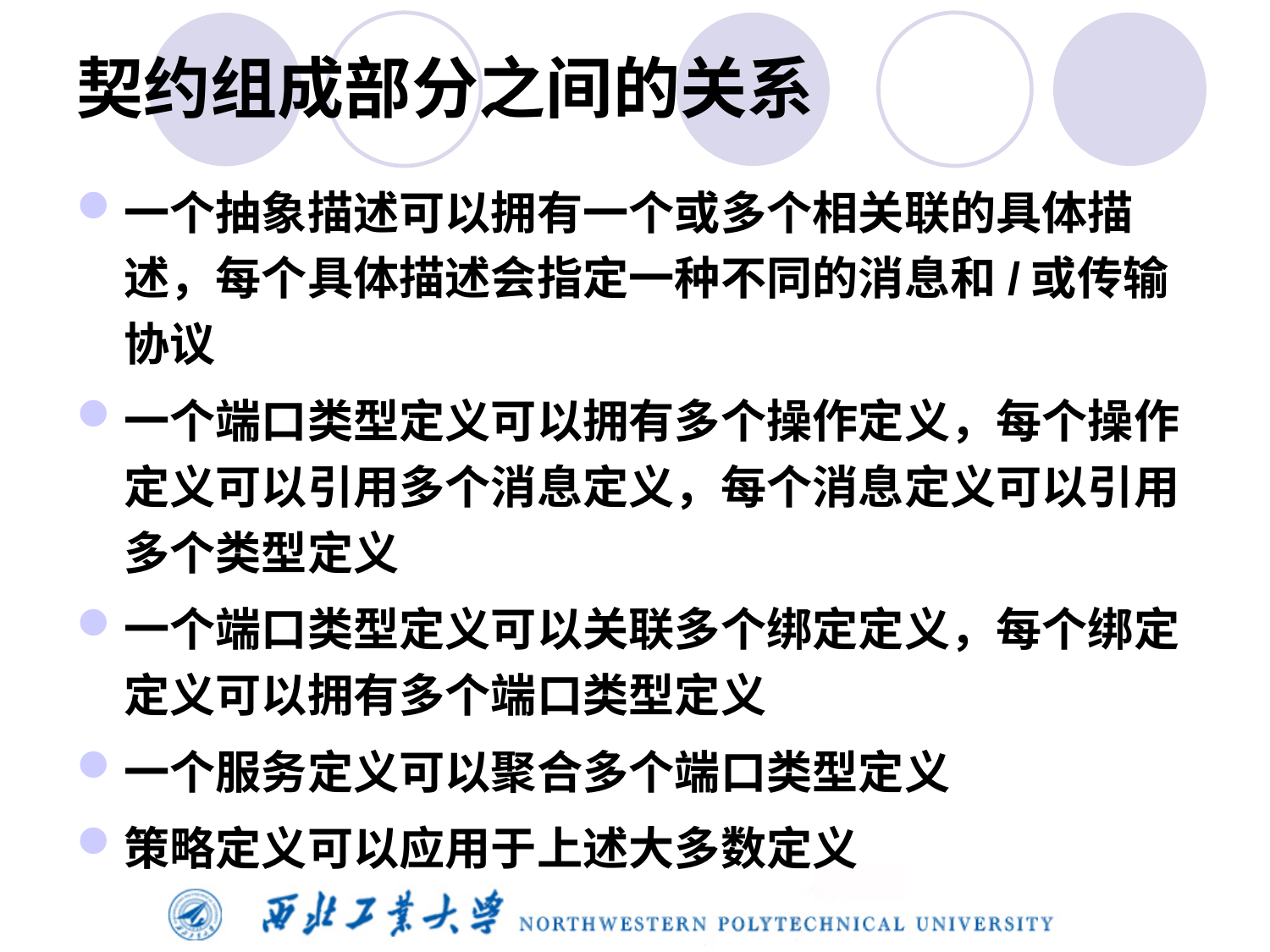

# 契约组成部分之间的关系
一个抽象描述可以拥有一个或多个相关联的具体描述，每个具体描述会指定一种不同的消息和/或传输协议
一个端口类型定义可以拥有多个操作定义，每个操作定义可以引用多个消息定义，每个消息定义可以引用多个类型定义
一个端口类型定义可以关联多个绑定定义，每个绑定定义可以拥有多个端口类型定义
一个服务定义可以聚合多个端口类型定义
策略定义可以应用于上述大多数定义